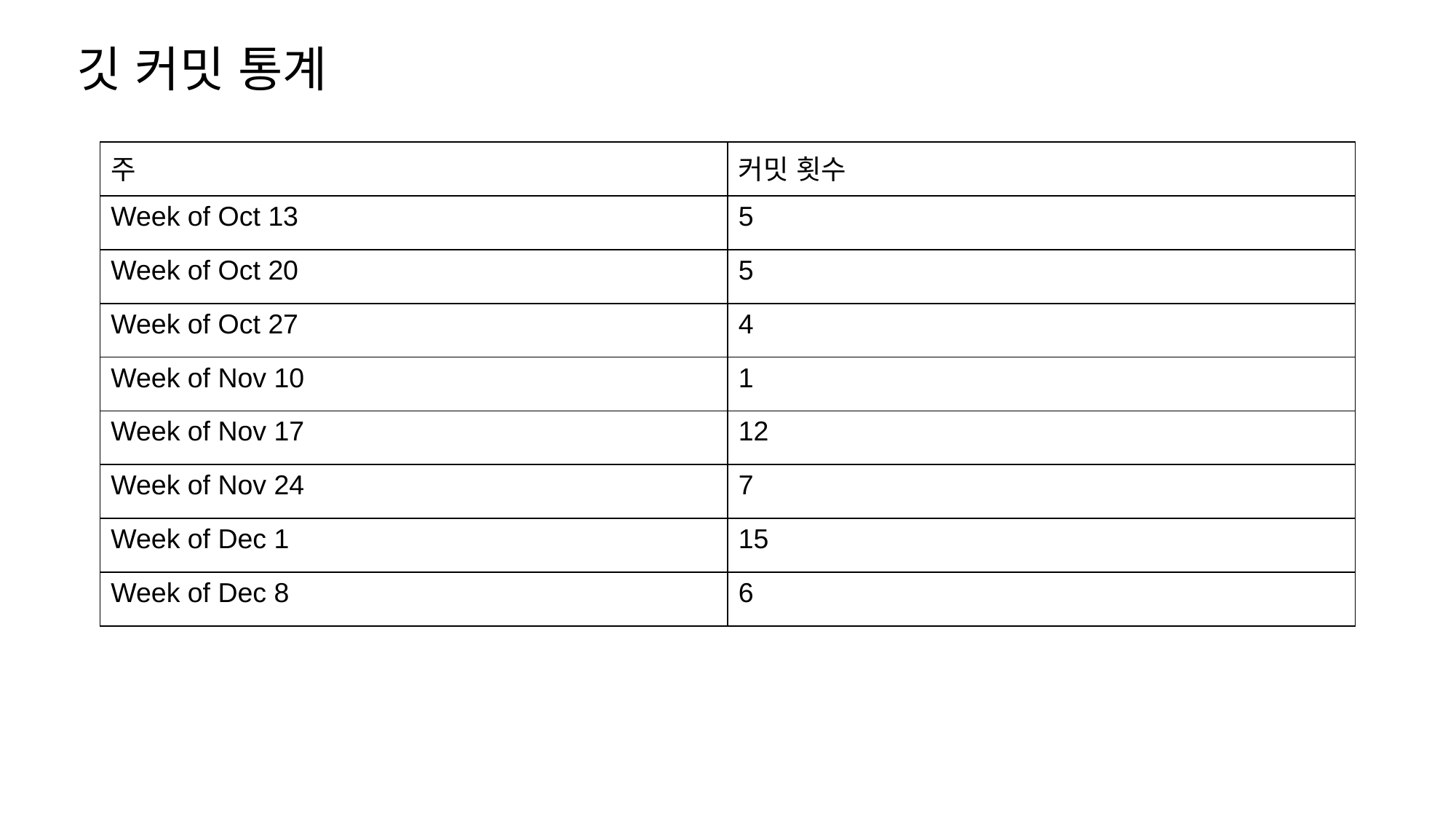

# 깃 커밋 통계
| 주 | 커밋 횟수 |
| --- | --- |
| Week of Oct 13 | 5 |
| Week of Oct 20 | 5 |
| Week of Oct 27 | 4 |
| Week of Nov 10 | 1 |
| Week of Nov 17 | 12 |
| Week of Nov 24 | 7 |
| Week of Dec 1 | 15 |
| Week of Dec 8 | 6 |